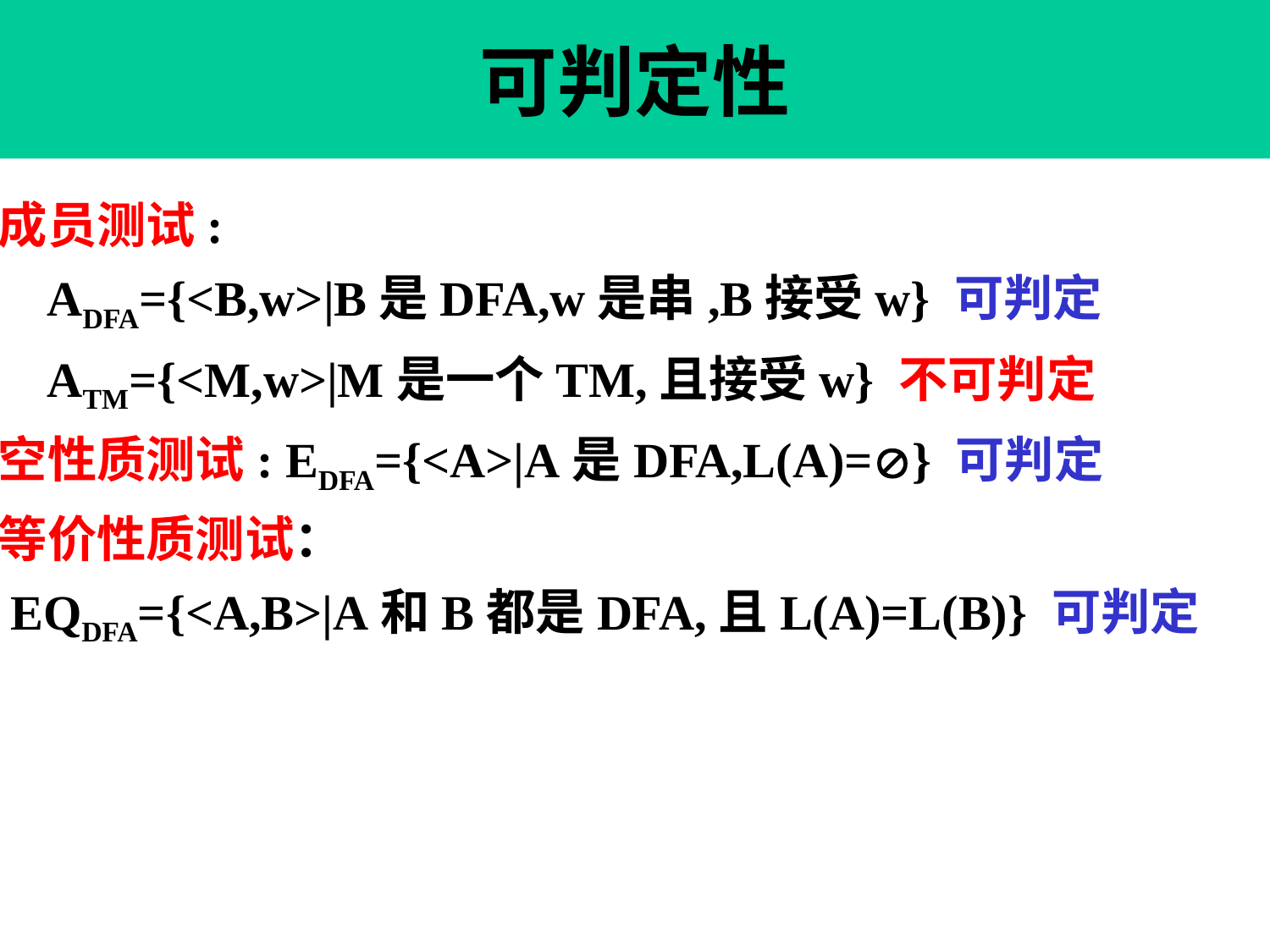

# 可判定性
成员测试:
    ADFA={<B,w>|B是DFA,w是串,B接受w} 可判定
    ATM={<M,w>|M是一个TM,且接受w} 不可判定
空性质测试: EDFA={<A>|A是DFA,L(A)=∅} 可判定
等价性质测试：
 EQDFA={<A,B>|A和B都是DFA,且L(A)=L(B)} 可判定